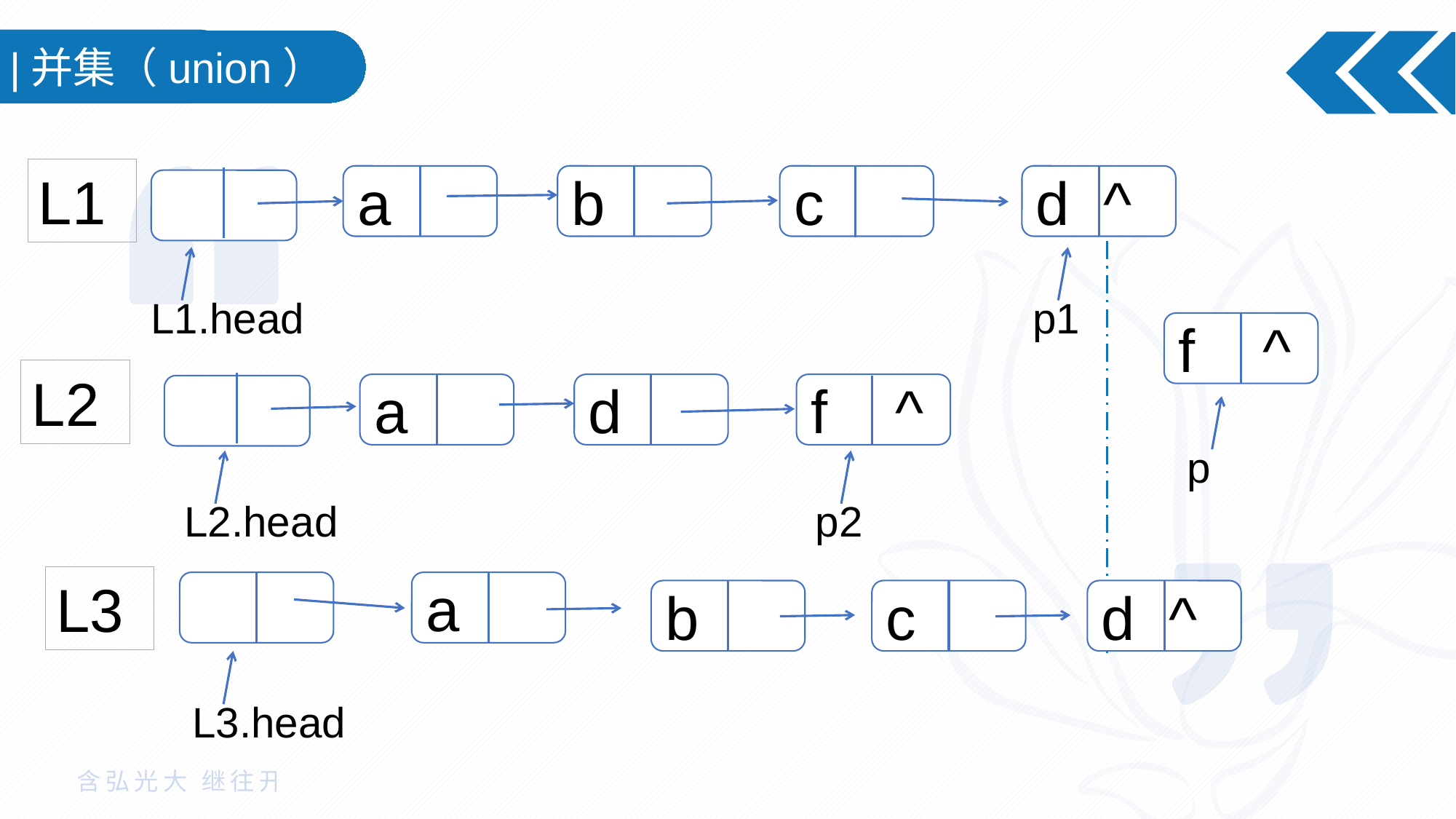

|并集（union）
L1
a
b
c
d  ^

L1.head
p1
f    ^
L2
a
d
f    ^

p
L2.head
p2
L3

a
c
b
d  ^
L3.head